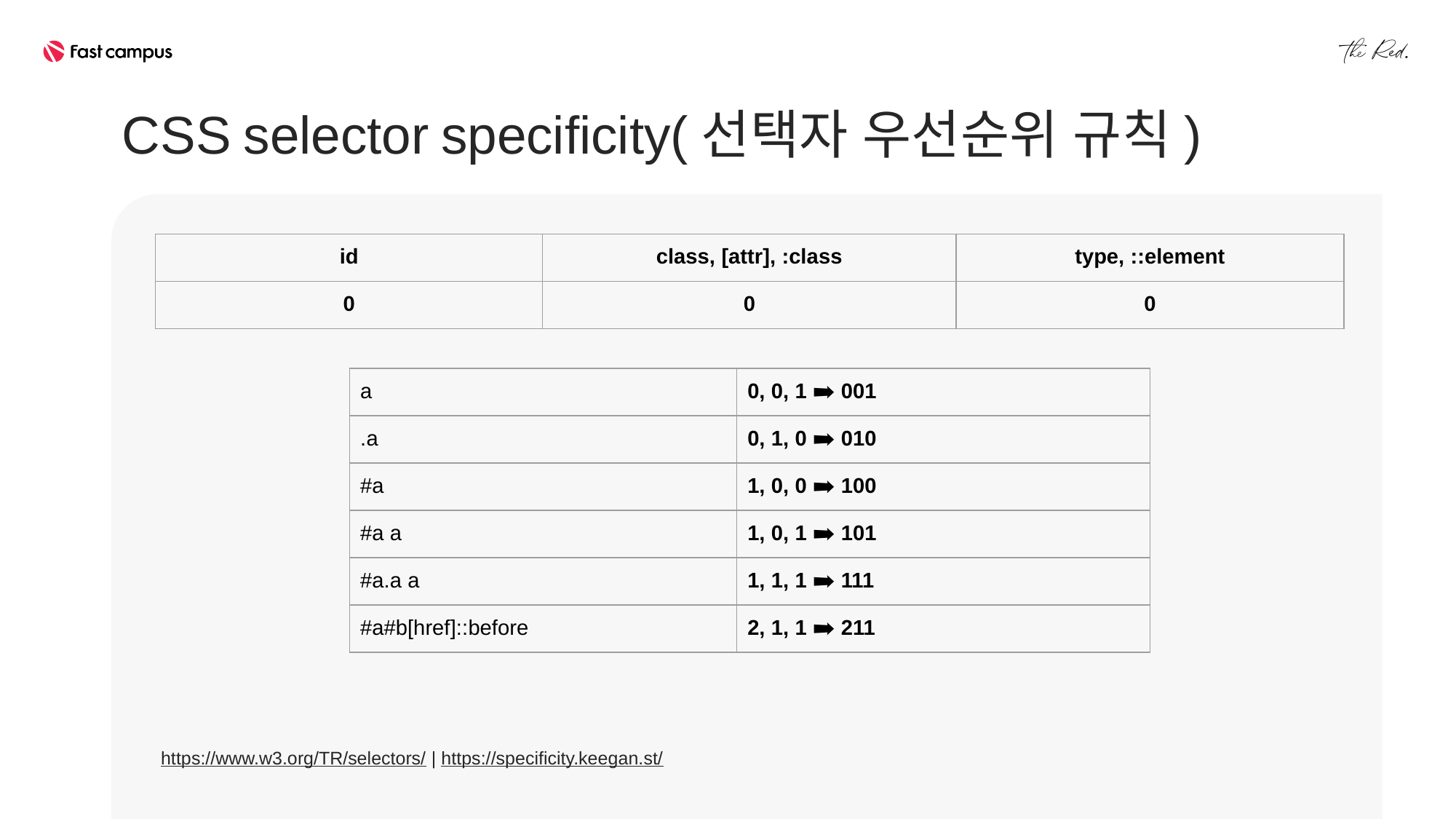

CSS selector specificity(선택자 우선순위 규칙)
| id | class, [attr], :class | type, ::element |
| --- | --- | --- |
| 0 | 0 | 0 |
| a | 0, 0, 1 ➡️ 001 |
| --- | --- |
| .a | 0, 1, 0 ➡️ 010 |
| #a | 1, 0, 0 ➡️ 100 |
| #a a | 1, 0, 1 ➡️ 101 |
| #a.a a | 1, 1, 1 ➡️ 111 |
| #a#b[href]::before | 2, 1, 1 ➡️ 211 |
https://www.w3.org/TR/selectors/ | https://specificity.keegan.st/